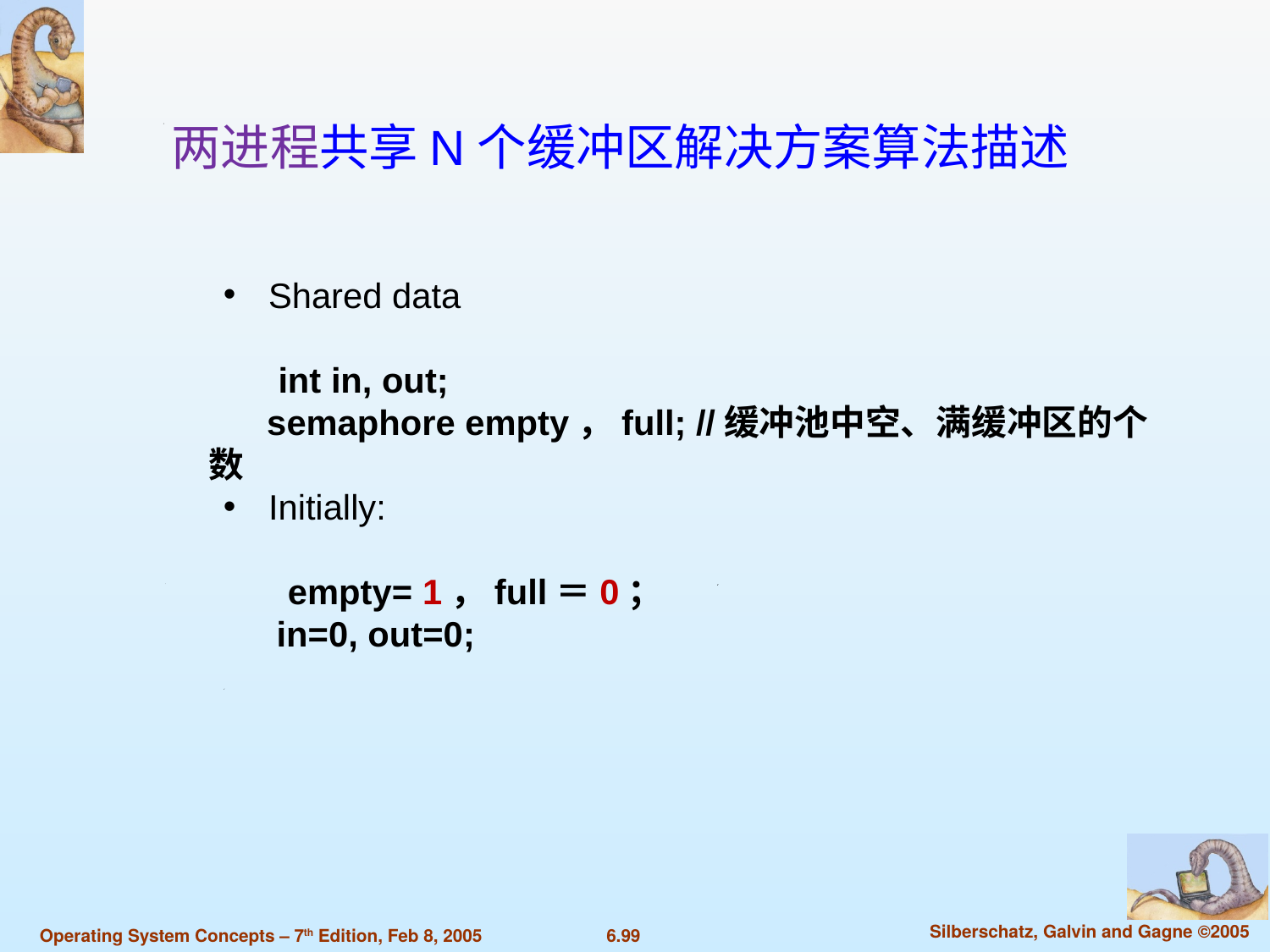

两进程共享N个缓冲区解决方案算法描述
Shared data
 int in, out;
      semaphore empty，full; //缓冲池中空、满缓冲区的个数
Initially:
  empty= 1，full＝0；
       in=0, out=0;